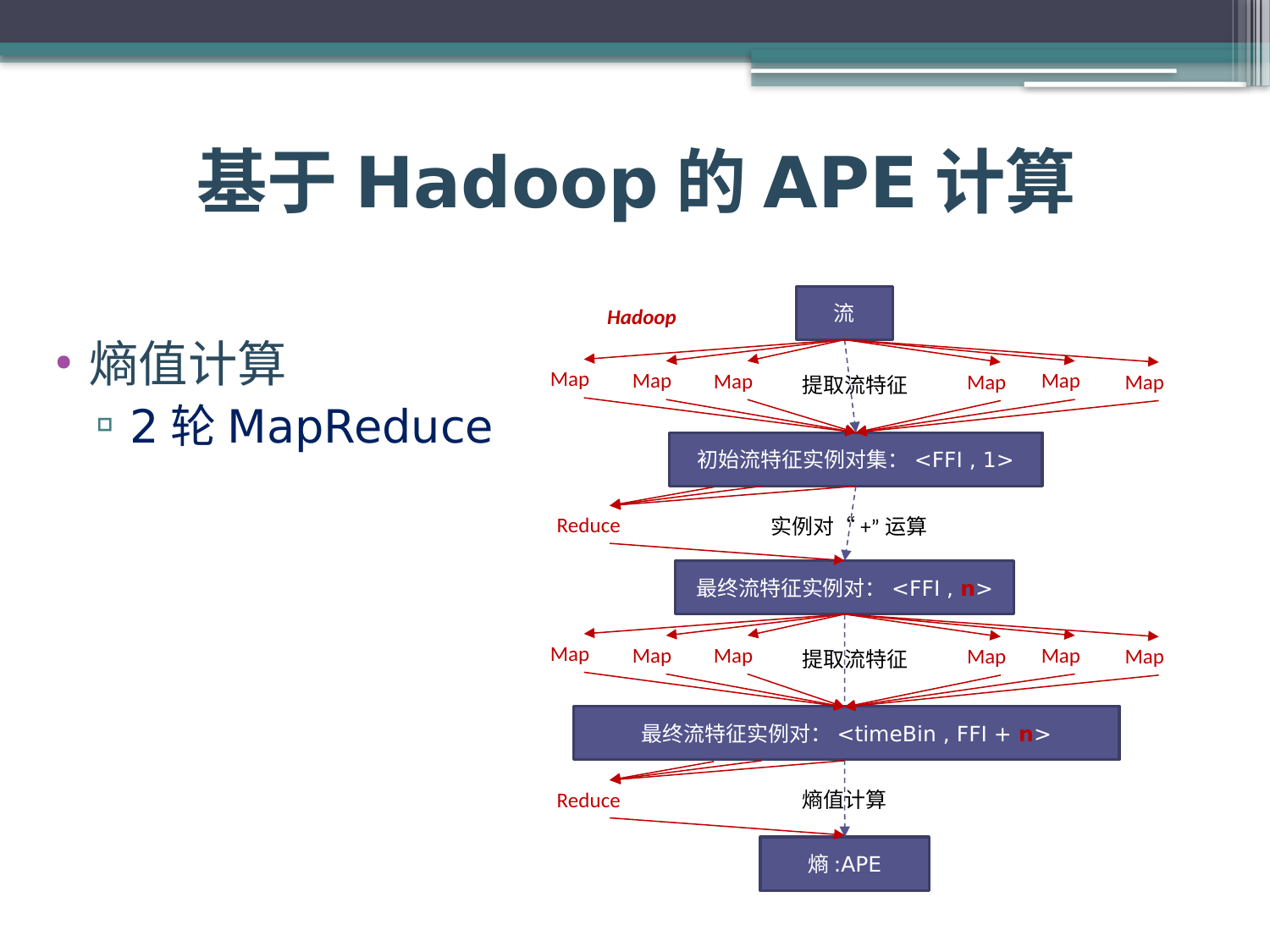

# 基于Hadoop的APE计算
流
Hadoop
Map
Map
Map
Map
Map
Map
提取流特征
初始流特征实例对集：<FFI , 1>
Reduce
实例对“+”运算
最终流特征实例对：<FFI , n>
Map
Map
Map
Map
Map
Map
提取流特征
最终流特征实例对：<timeBin , FFI + n>
熵值计算
Reduce
熵:APE
熵值计算
2轮MapReduce